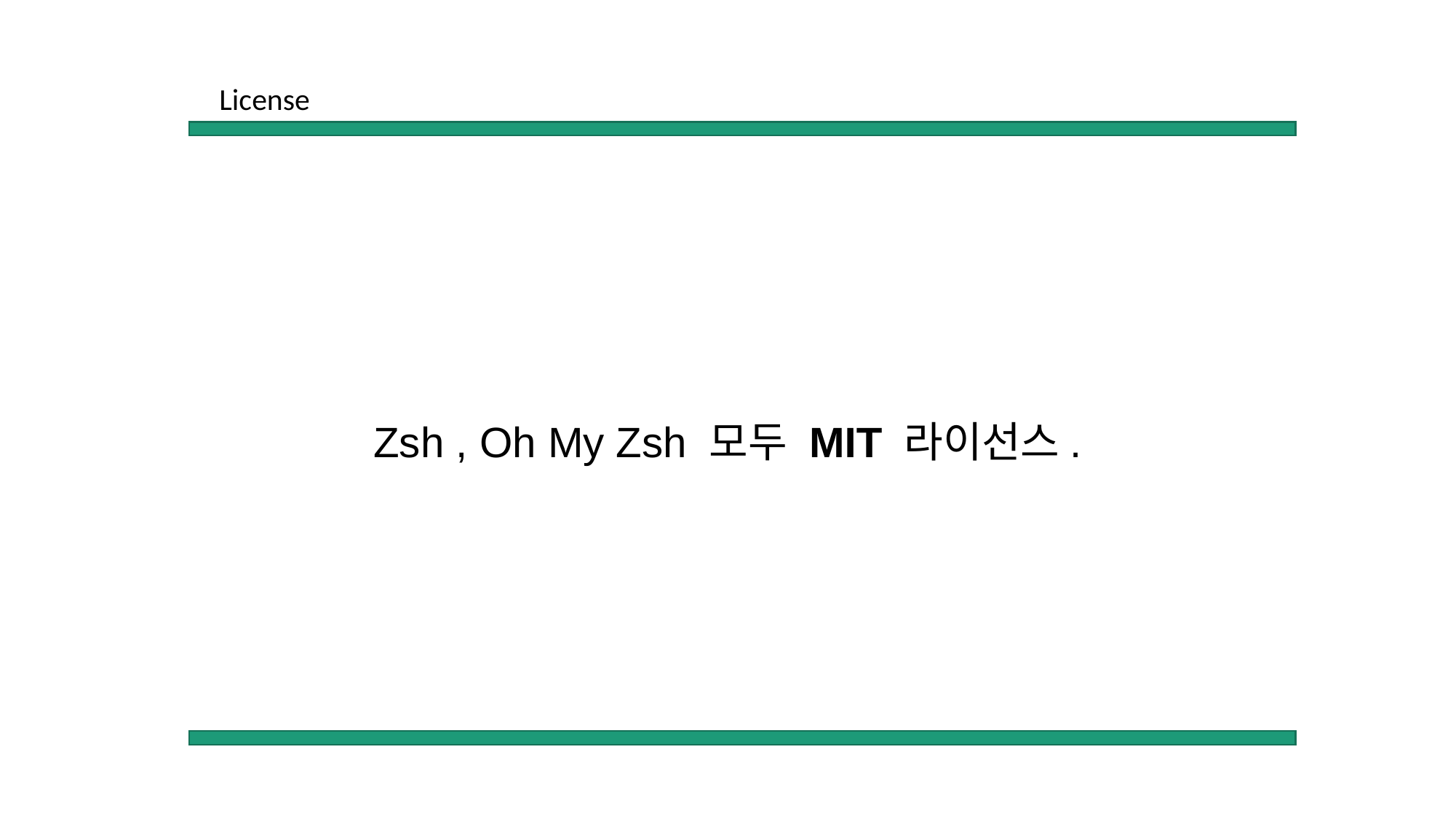

License

Zsh , Oh My Zsh 모두 MIT 라이선스.